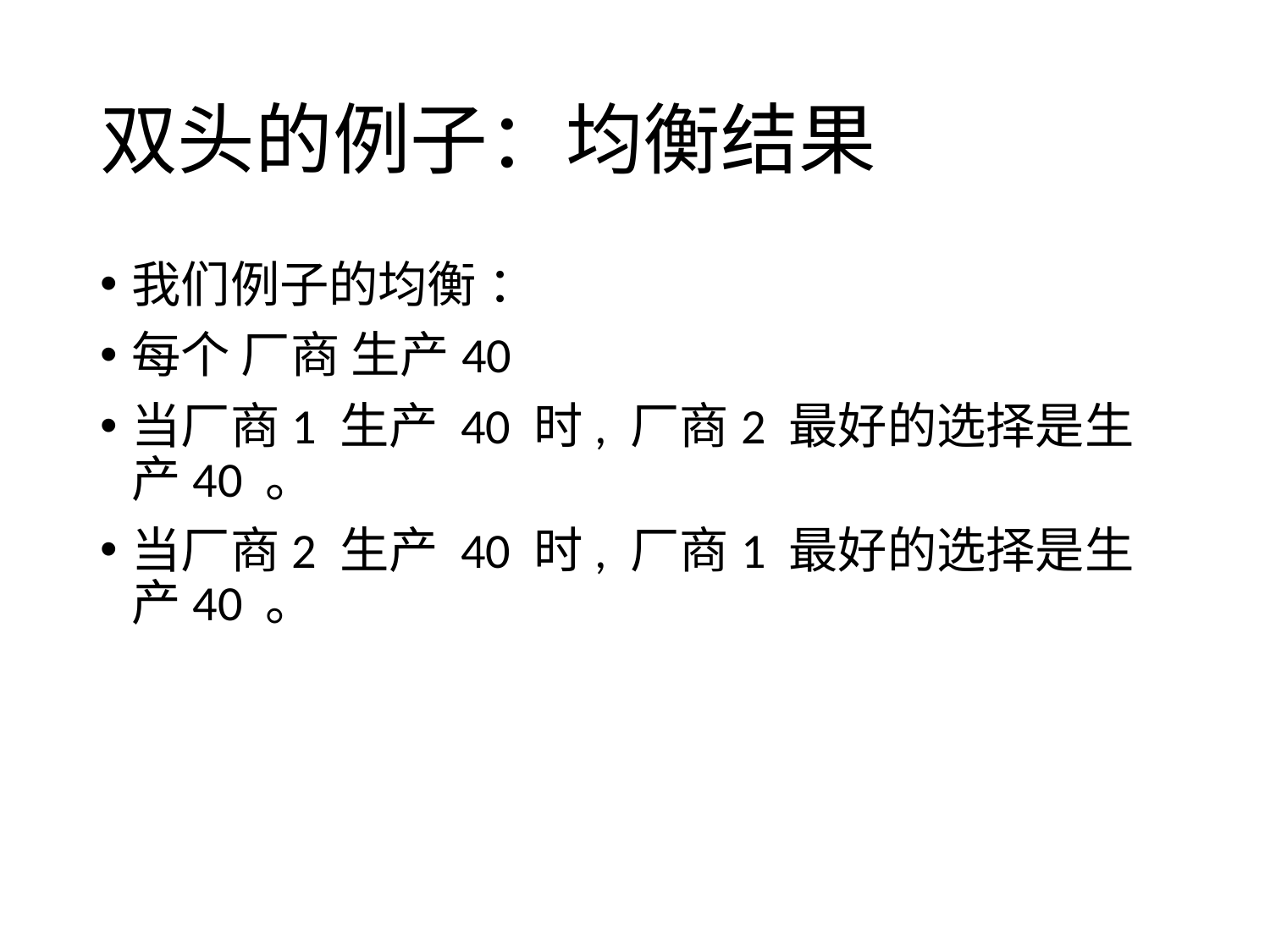

# 双头的例子：均衡结果
我们例子的均衡 ：
每个 厂商 生产40
当厂商1 生产 40 时, 厂商2 最好的选择是生产40 。
当厂商2 生产 40 时, 厂商1 最好的选择是生产40 。